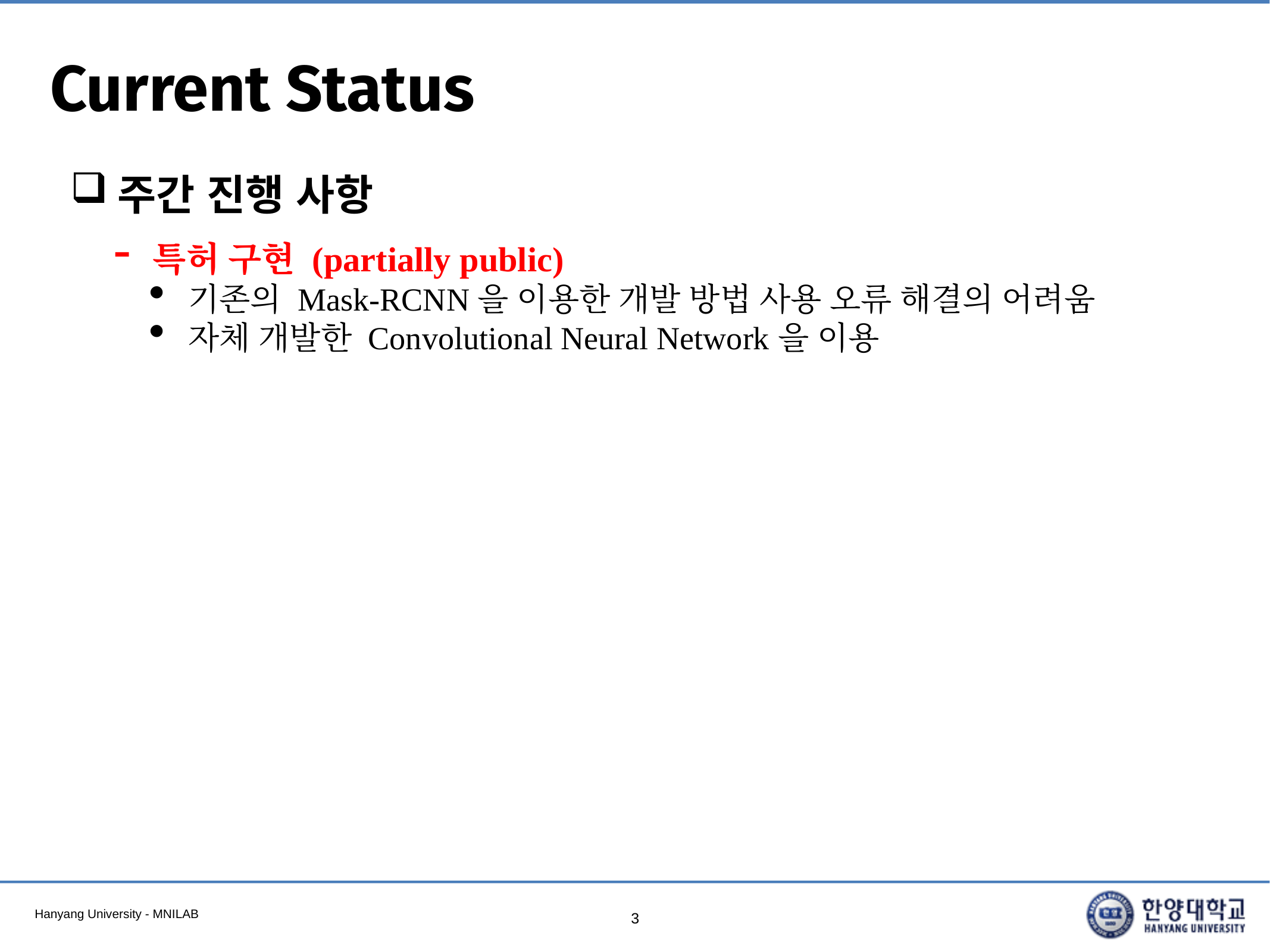

# Current Status
주간 진행 사항
특허 구현 (partially public)
기존의 Mask-RCNN을 이용한 개발 방법 사용 오류 해결의 어려움
자체 개발한 Convolutional Neural Network을 이용
3